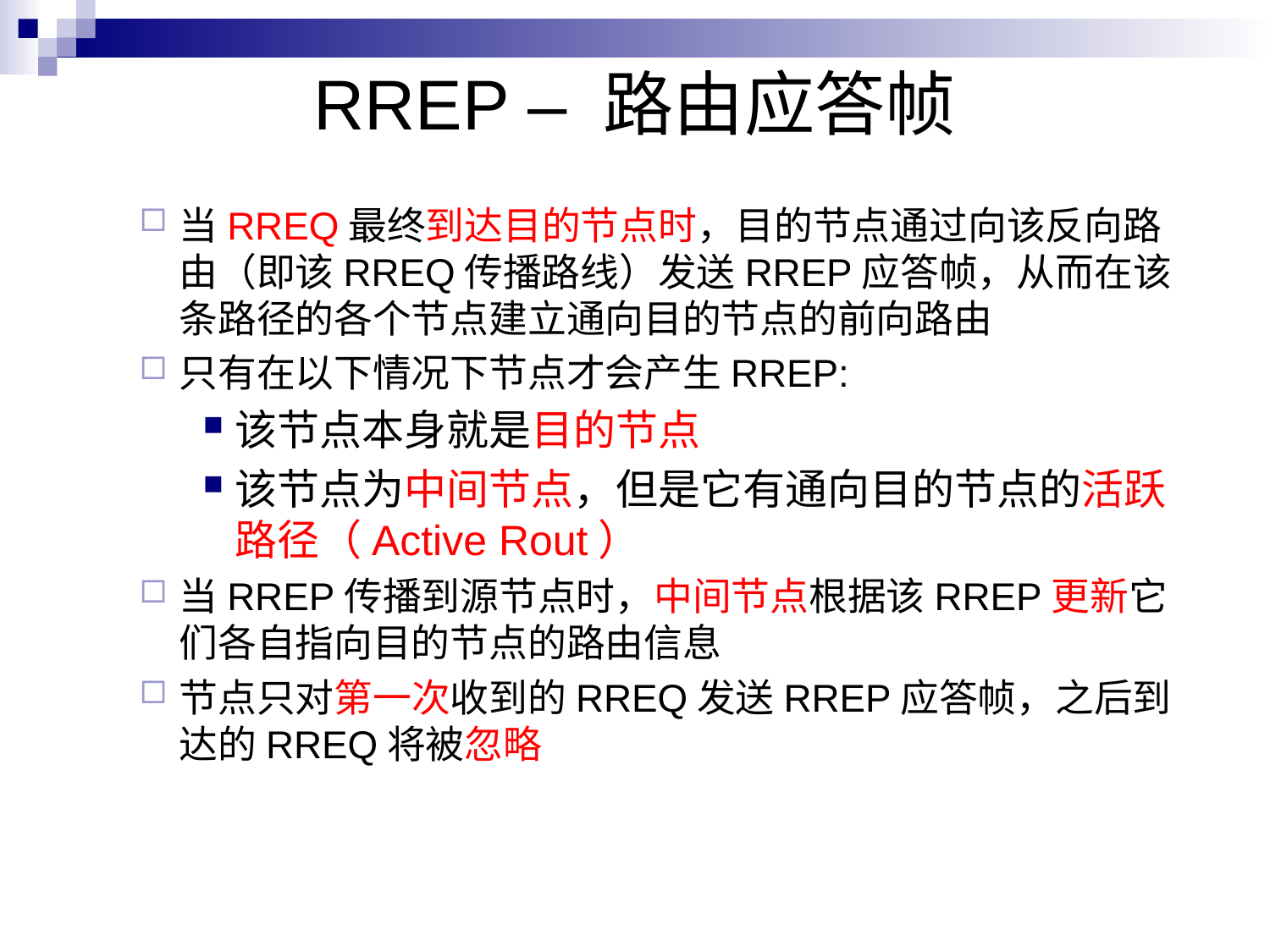

# RREP – 路由应答帧
当RREQ最终到达目的节点时，目的节点通过向该反向路由（即该RREQ传播路线）发送RREP应答帧，从而在该条路径的各个节点建立通向目的节点的前向路由
只有在以下情况下节点才会产生RREP:
该节点本身就是目的节点
该节点为中间节点，但是它有通向目的节点的活跃路径（Active Rout）
当RREP传播到源节点时，中间节点根据该RREP更新它们各自指向目的节点的路由信息
节点只对第一次收到的RREQ发送RREP应答帧，之后到达的RREQ将被忽略

8